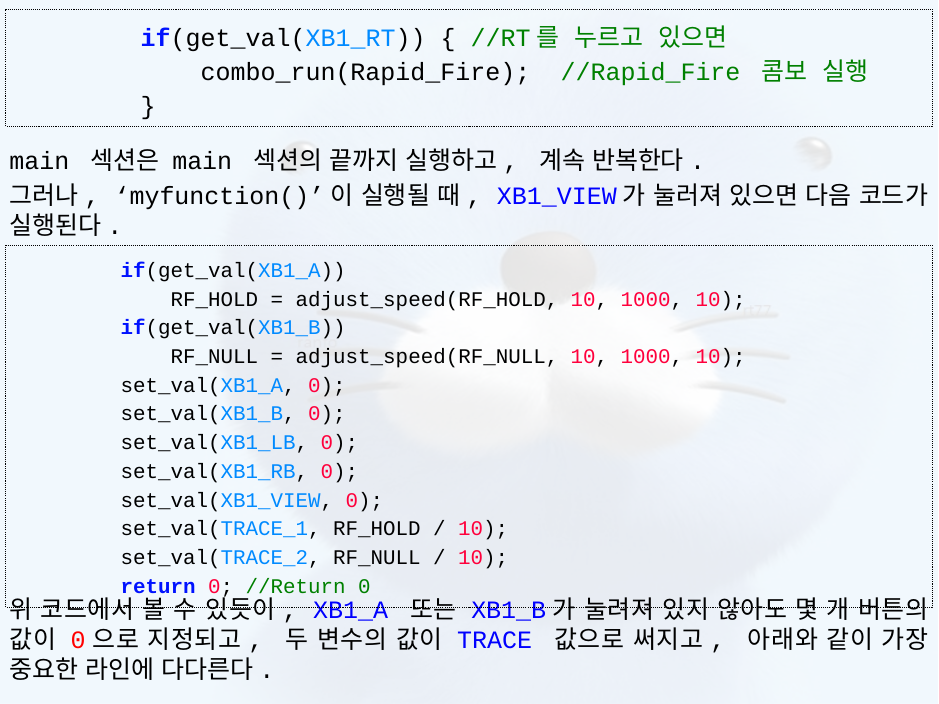

main 섹션은 main 섹션의 끝까지 실행하고, 계속 반복한다.
그러나, ‘myfunction()’이 실행될 때, XB1_VIEW가 눌러져 있으면 다음 코드가 실행된다.

위 코드에서 볼 수 있듯이, XB1_A 또는 XB1_B가 눌려져 있지 않아도 몇 개 버튼의 값이 0으로 지정되고, 두 변수의 값이 TRACE 값으로 써지고, 아래와 같이 가장 중요한 라인에 다다른다.

        if(get_val(XB1_RT)) { //RT를 누르고 있으면
            combo_run(Rapid_Fire);  //Rapid_Fire 콤보 실행
        }

        if(get_val(XB1_A))
            RF_HOLD = adjust_speed(RF_HOLD, 10, 1000, 10);
        if(get_val(XB1_B))
            RF_NULL = adjust_speed(RF_NULL, 10, 1000, 10);
        set_val(XB1_A, 0);
        set_val(XB1_B, 0);
        set_val(XB1_LB, 0);
        set_val(XB1_RB, 0);
        set_val(XB1_VIEW, 0);
        set_val(TRACE_1, RF_HOLD / 10);
        set_val(TRACE_2, RF_NULL / 10);
        return 0; //Return 0